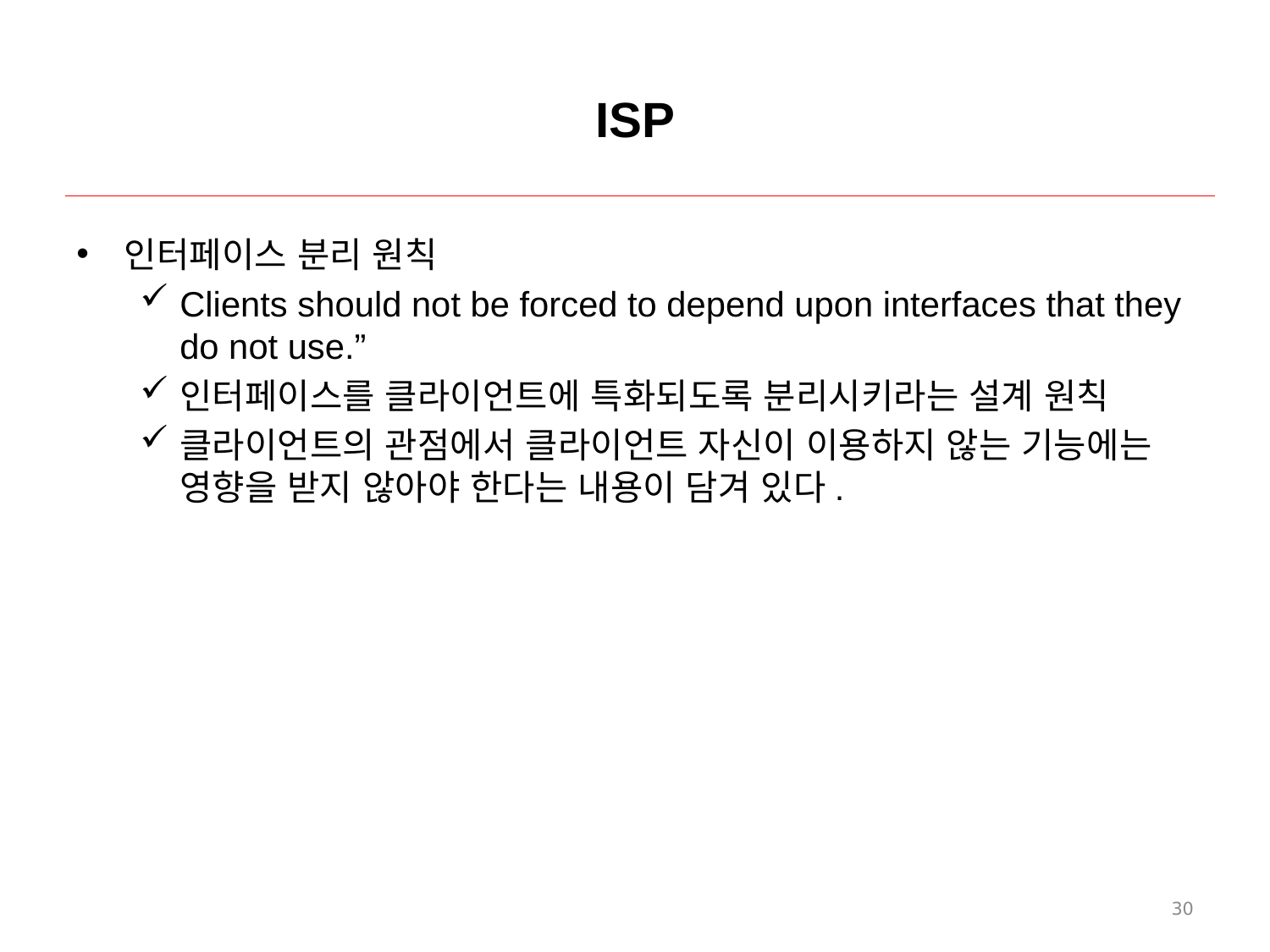

# ISP
인터페이스 분리 원칙
Clients should not be forced to depend upon interfaces that they do not use.”
인터페이스를 클라이언트에 특화되도록 분리시키라는 설계 원칙
클라이언트의 관점에서 클라이언트 자신이 이용하지 않는 기능에는 영향을 받지 않아야 한다는 내용이 담겨 있다.

30